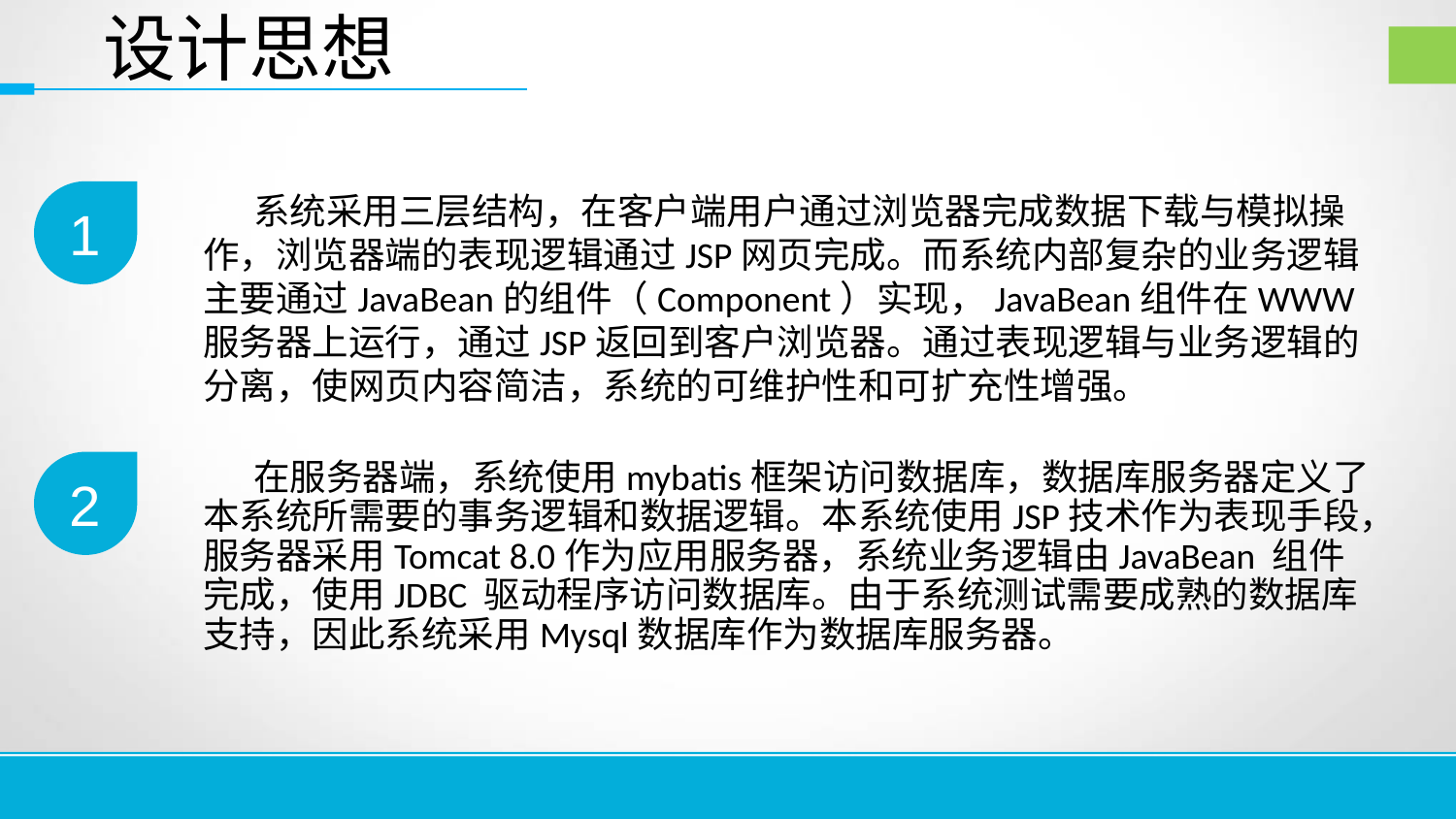

设计思想

1
     系统采用三层结构，在客户端用户通过浏览器完成数据下载与模拟操作，浏览器端的表现逻辑通过JSP网页完成。而系统内部复杂的业务逻辑主要通过JavaBean的组件（Component）实现，JavaBean组件在WWW服务器上运行，通过JSP返回到客户浏览器。通过表现逻辑与业务逻辑的分离，使网页内容简洁，系统的可维护性和可扩充性增强。
2
     在服务器端，系统使用mybatis框架访问数据库，数据库服务器定义了本系统所需要的事务逻辑和数据逻辑。本系统使用JSP技术作为表现手段，服务器采用Tomcat 8.0作为应用服务器，系统业务逻辑由JavaBean 组件完成，使用JDBC 驱动程序访问数据库。由于系统测试需要成熟的数据库支持，因此系统采用Mysql数据库作为数据库服务器。